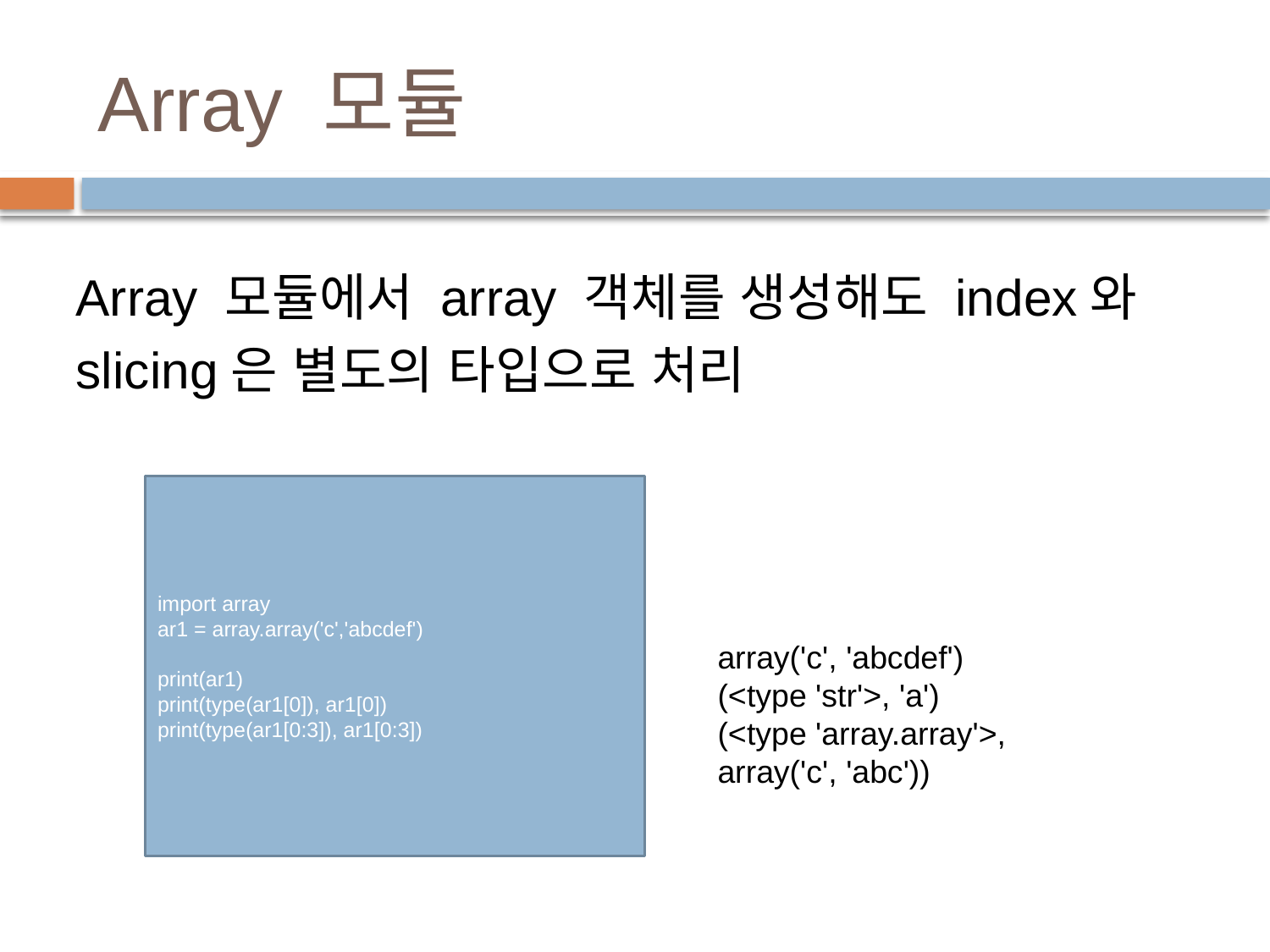

# Array 모듈
Array 모듈에서 array 객체를 생성해도 index와 slicing은 별도의 타입으로 처리
import array
ar1 = array.array('c','abcdef')

print(ar1)
print(type(ar1[0]), ar1[0])
print(type(ar1[0:3]), ar1[0:3])
array('c', 'abcdef')
(<type 'str'>, 'a')
(<type 'array.array'>, array('c', 'abc'))